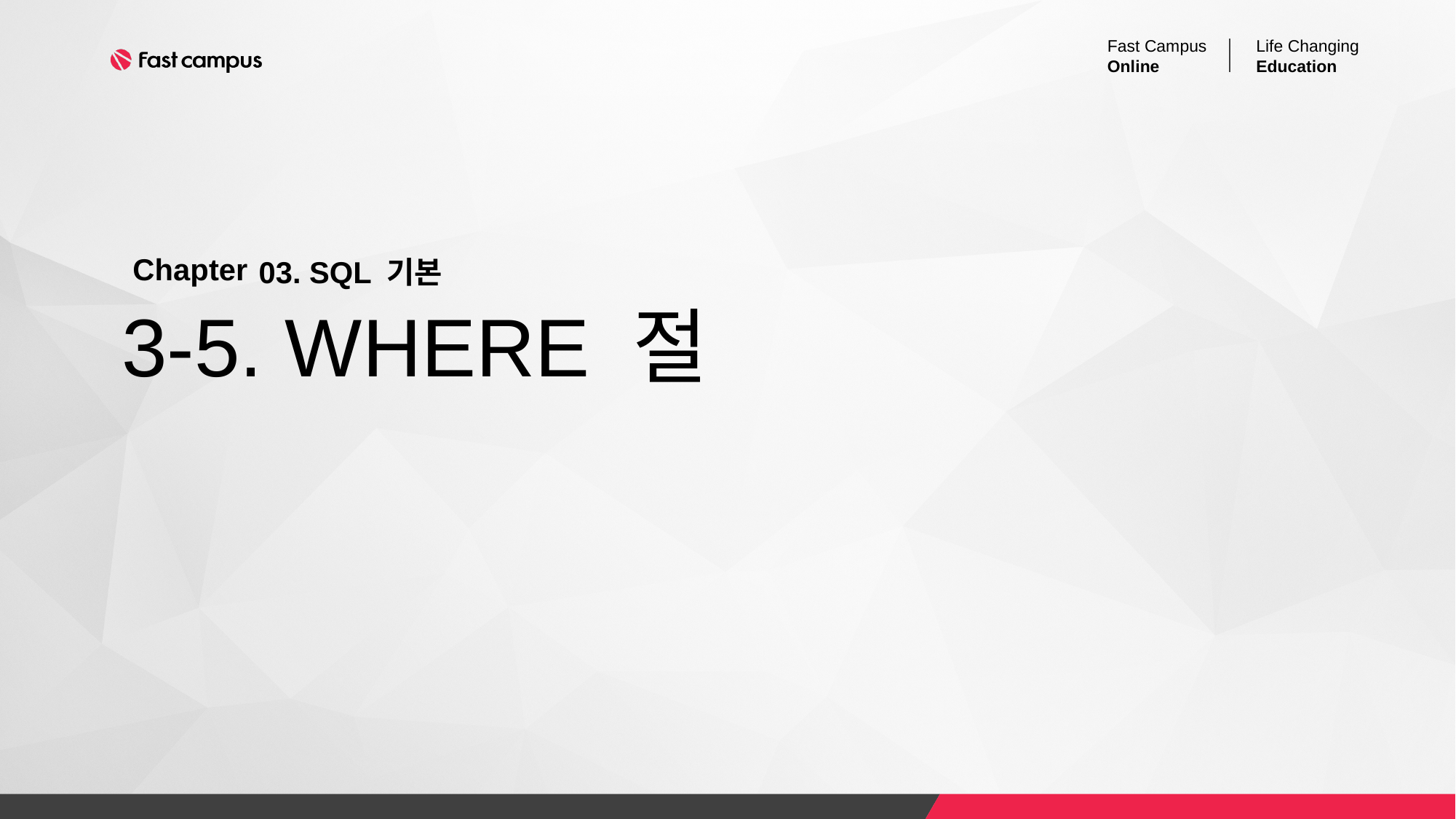

03. SQL 기본
# 3-5. WHERE 절